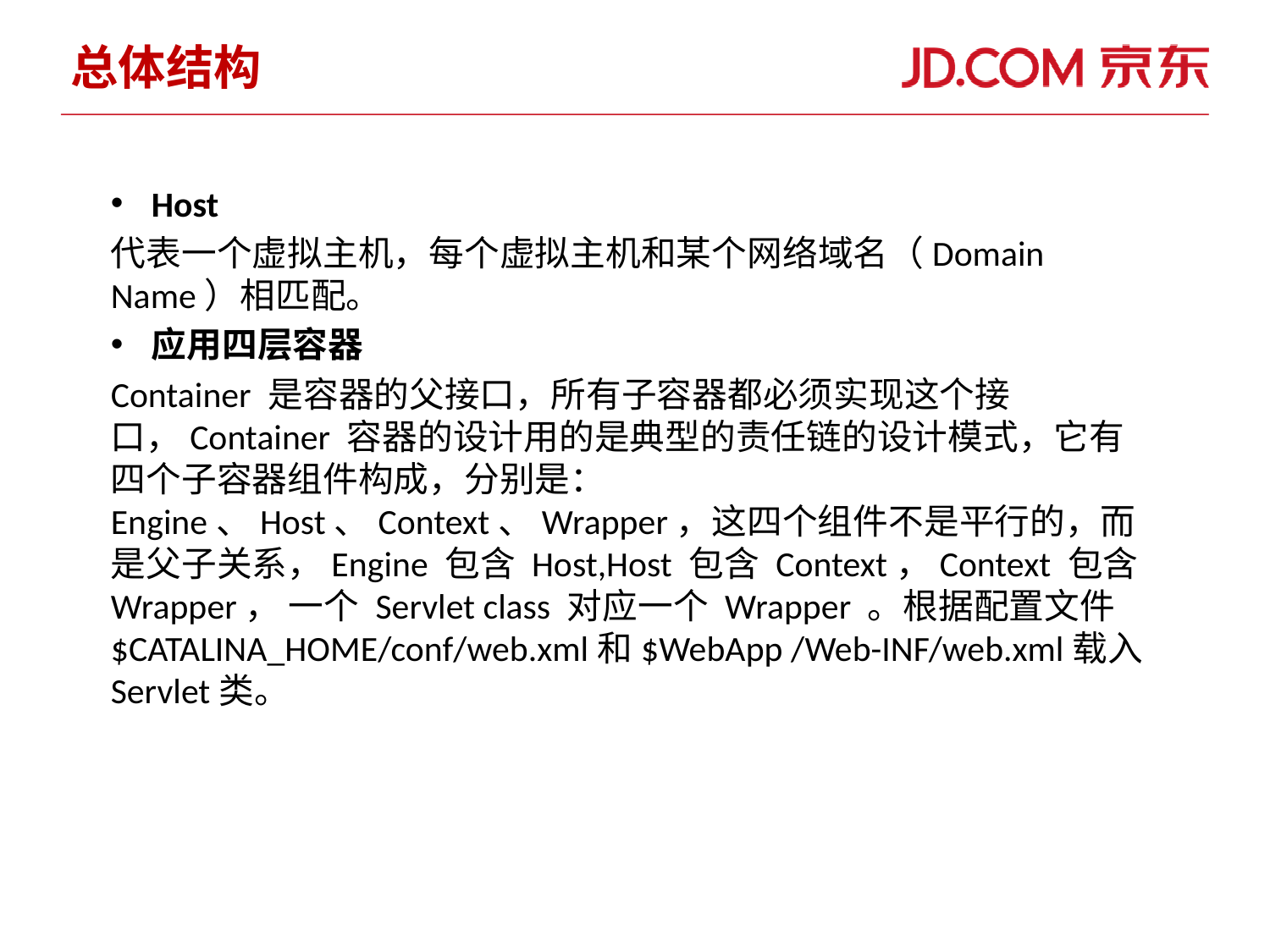

# 总体结构
Host
代表一个虚拟主机，每个虚拟主机和某个网络域名（Domain Name）相匹配。
应用四层容器
Container 是容器的父接口，所有子容器都必须实现这个接口，Container 容器的设计用的是典型的责任链的设计模式，它有四个子容器组件构成，分别是：Engine、Host、Context、Wrapper，这四个组件不是平行的，而是父子关系，Engine 包含 Host,Host 包含 Context，Context 包含 Wrapper， 一个 Servlet class 对应一个 Wrapper 。根据配置文件$CATALINA_HOME/conf/web.xml和$WebApp /Web-INF/web.xml载入Servlet类。